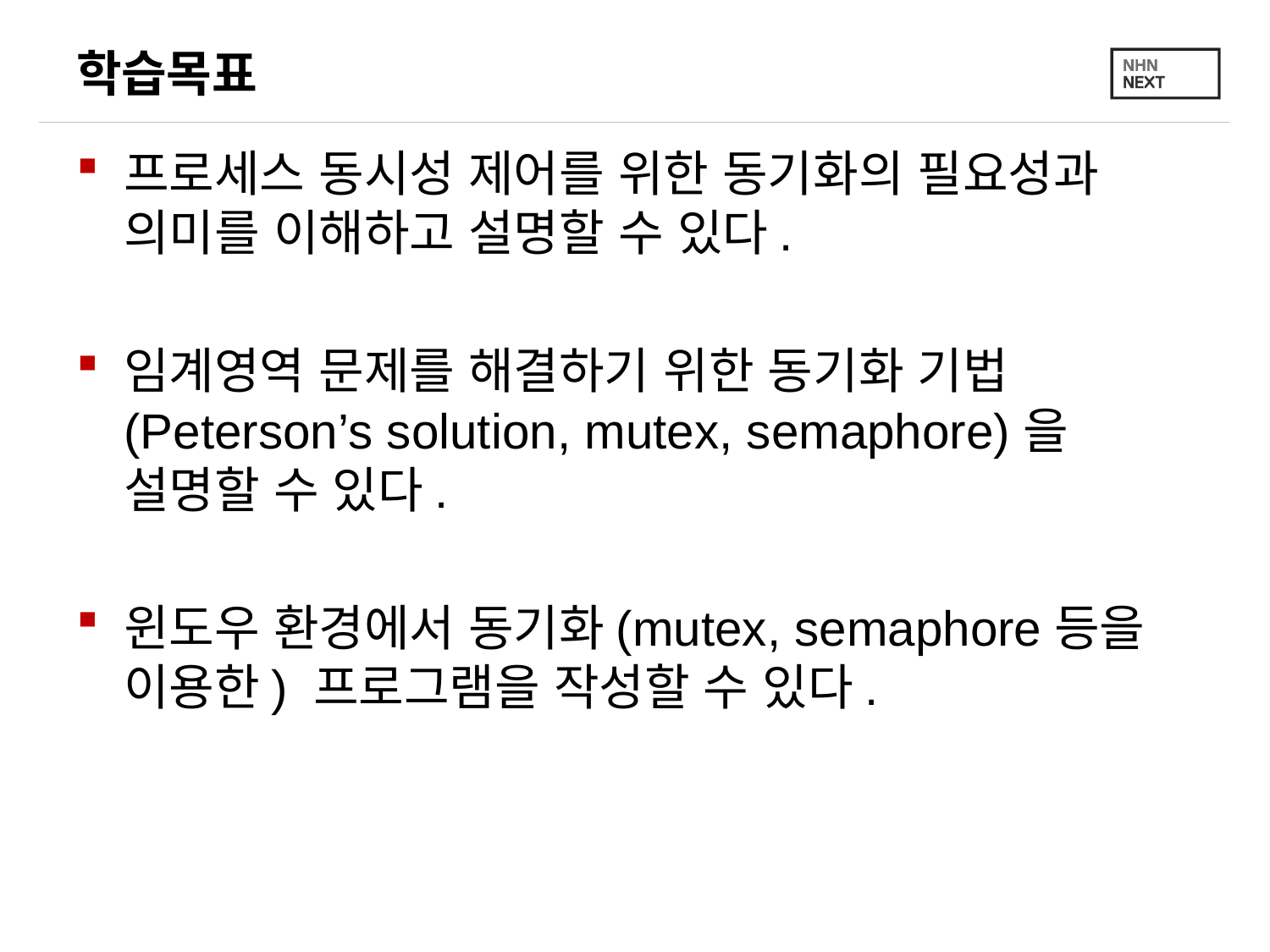

# 학습목표
프로세스 동시성 제어를 위한 동기화의 필요성과 의미를 이해하고 설명할 수 있다.

임계영역 문제를 해결하기 위한 동기화 기법(Peterson’s solution, mutex, semaphore)을 설명할 수 있다.

윈도우 환경에서 동기화(mutex, semaphore등을 이용한) 프로그램을 작성할 수 있다.